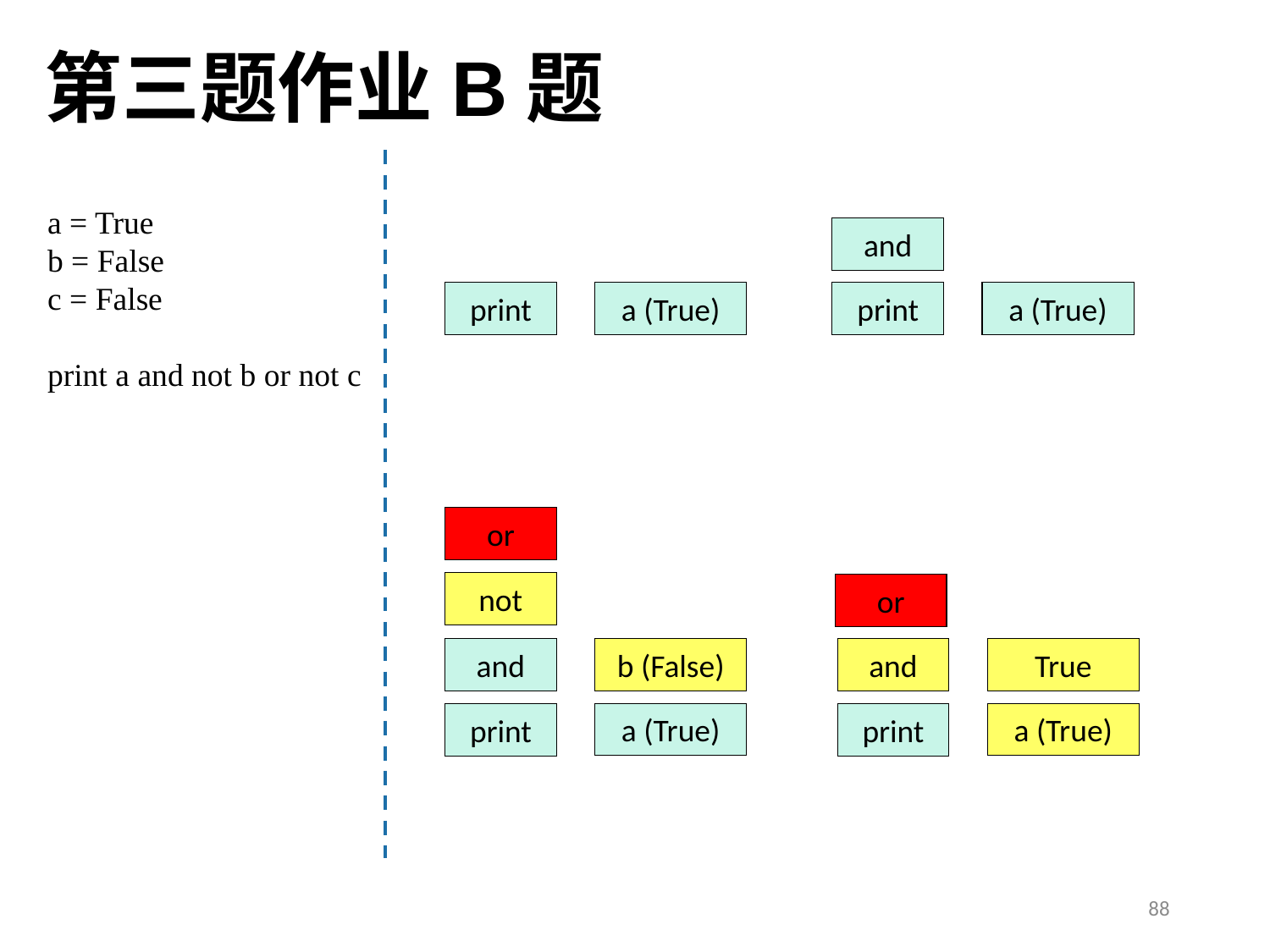

第三题作业B题
a = True
b = False
c = False

print a and not b or not c
and
print
a (True)
print
a (True)

or
not
or
and
b (False)
and
True
print
a (True)
print
a (True)
88